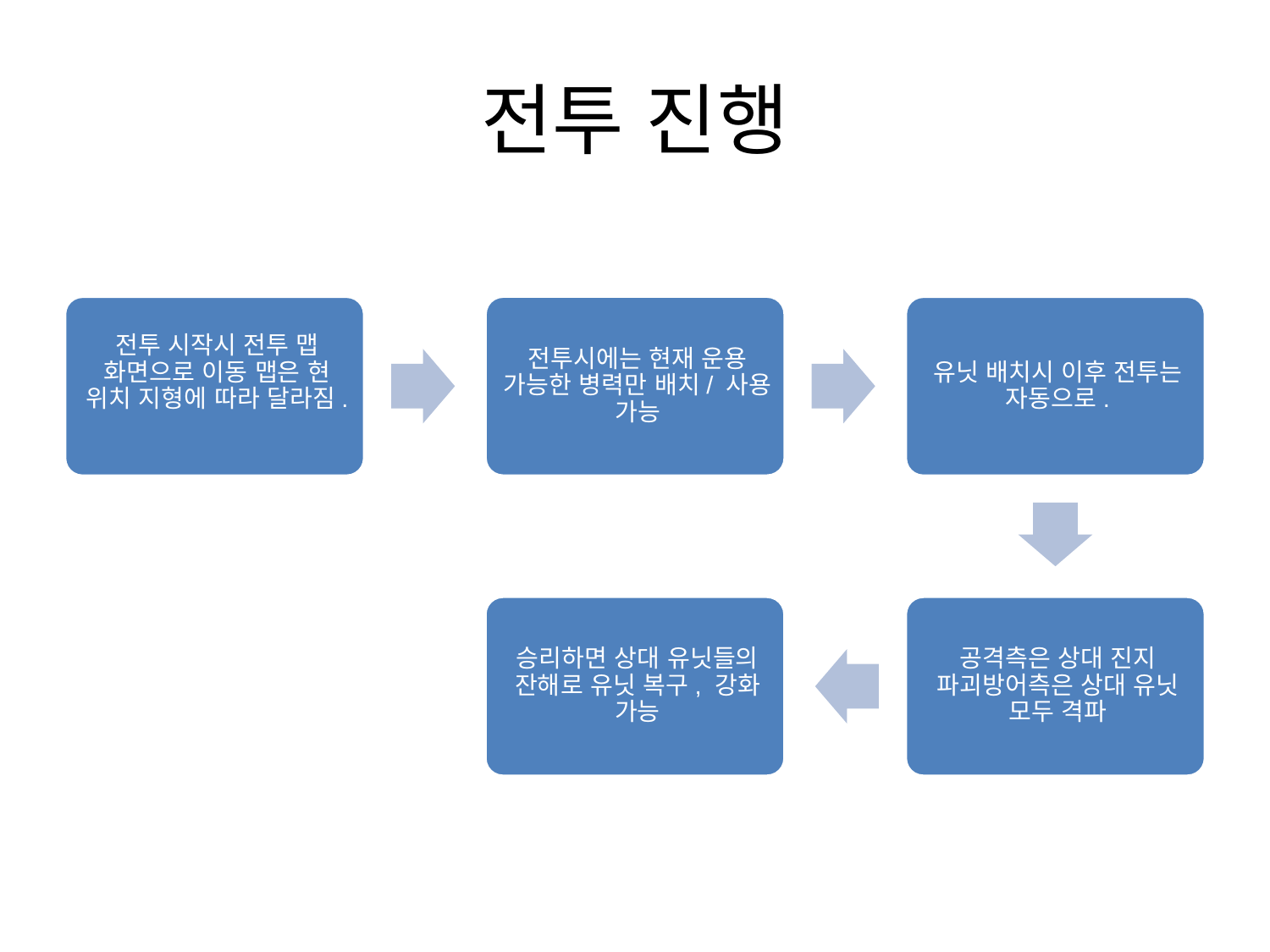

# 전투 진행
전투 시작시 전투 맵 화면으로 이동 맵은 현 위치 지형에 따라 달라짐.

전투시에는 현재 운용 가능한 병력만 배치/ 사용 가능

유닛 배치시 이후 전투는 자동으로.

공격측은 상대 진지 파괴방어측은 상대 유닛 모두 격파

승리하면 상대 유닛들의 잔해로 유닛 복구, 강화 가능